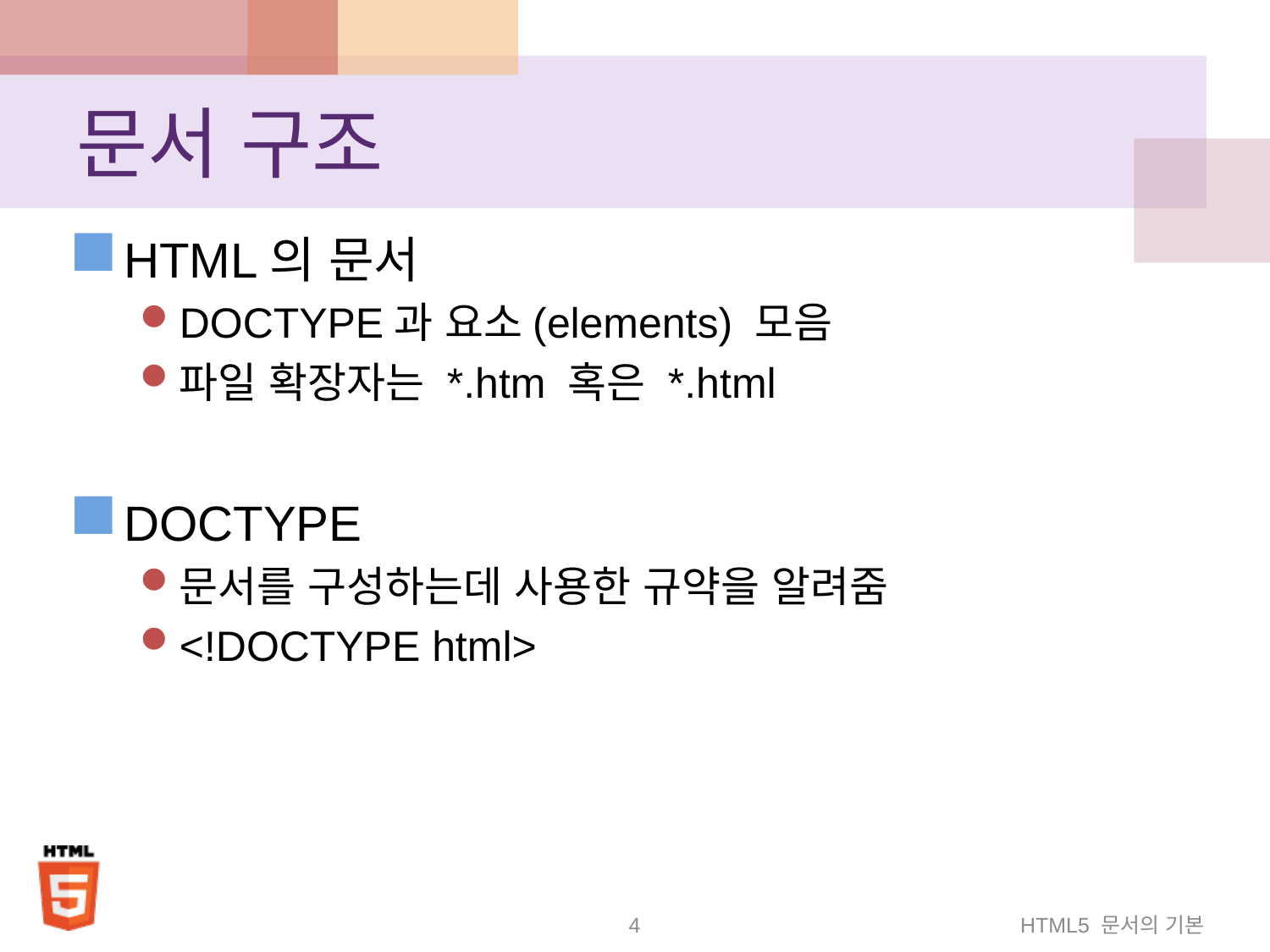

# 문서 구조
HTML의 문서
DOCTYPE과 요소(elements) 모음
파일 확장자는 *.htm 혹은 *.html

DOCTYPE
문서를 구성하는데 사용한 규약을 알려줌
<!DOCTYPE html>
4
HTML5 문서의 기본